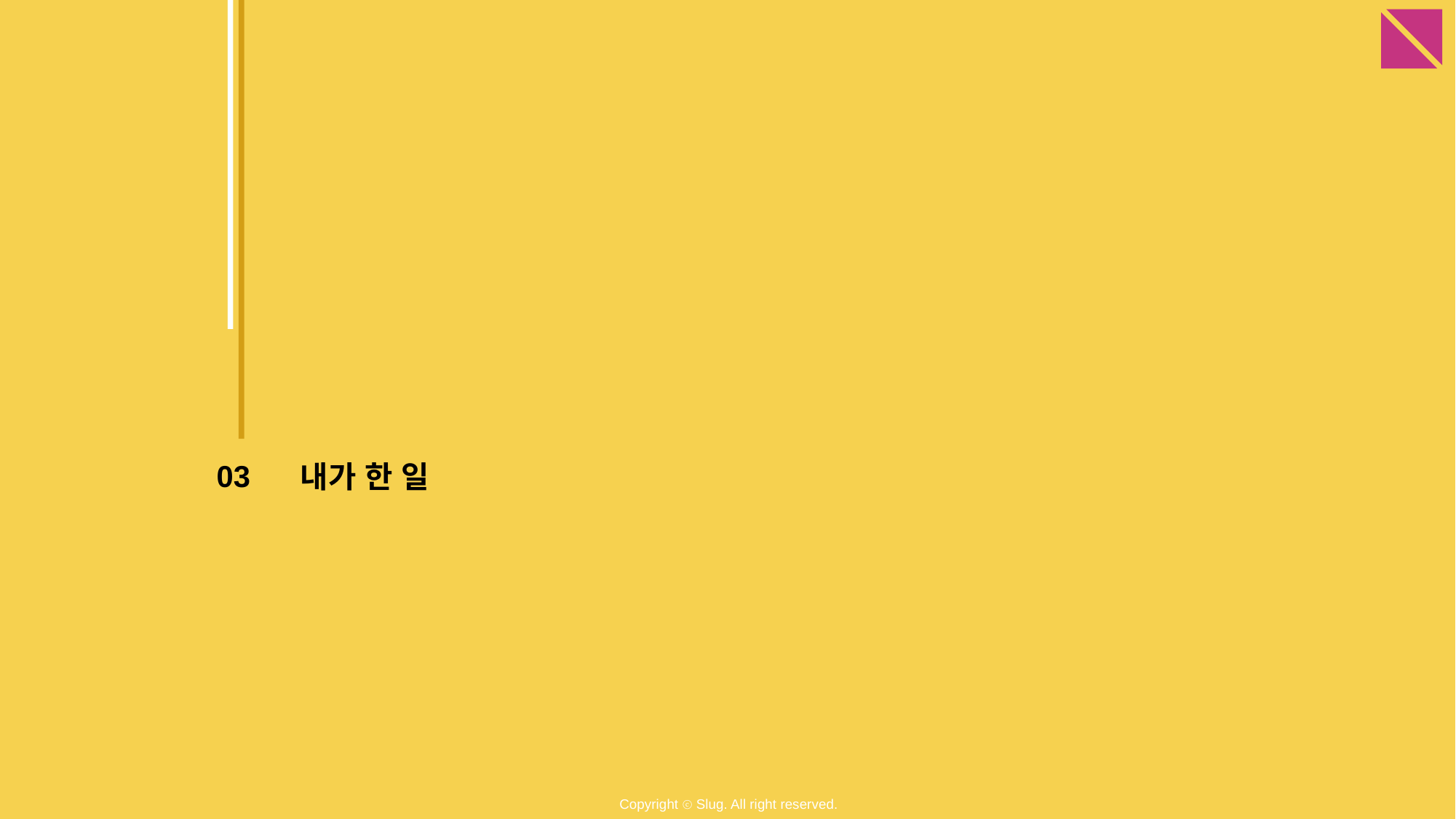

03
내가 한 일
Copyright ⓒ Slug. All right reserved.